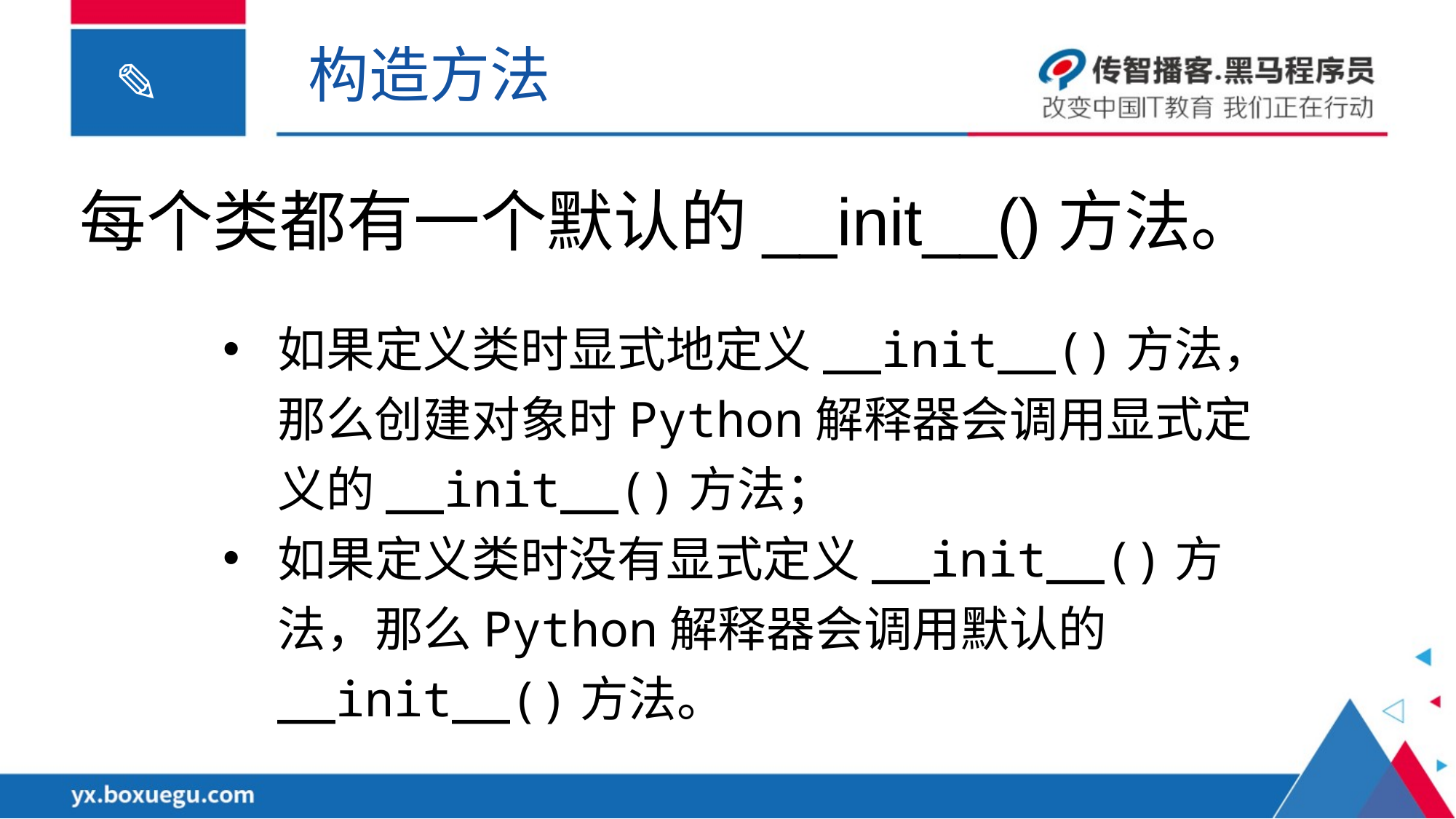

构造方法
每个类都有一个默认的__init__()方法。
如果定义类时显式地定义__init__()方法，那么创建对象时Python解释器会调用显式定义的__init__()方法；
如果定义类时没有显式定义__init__()方法，那么Python解释器会调用默认的__init__()方法。